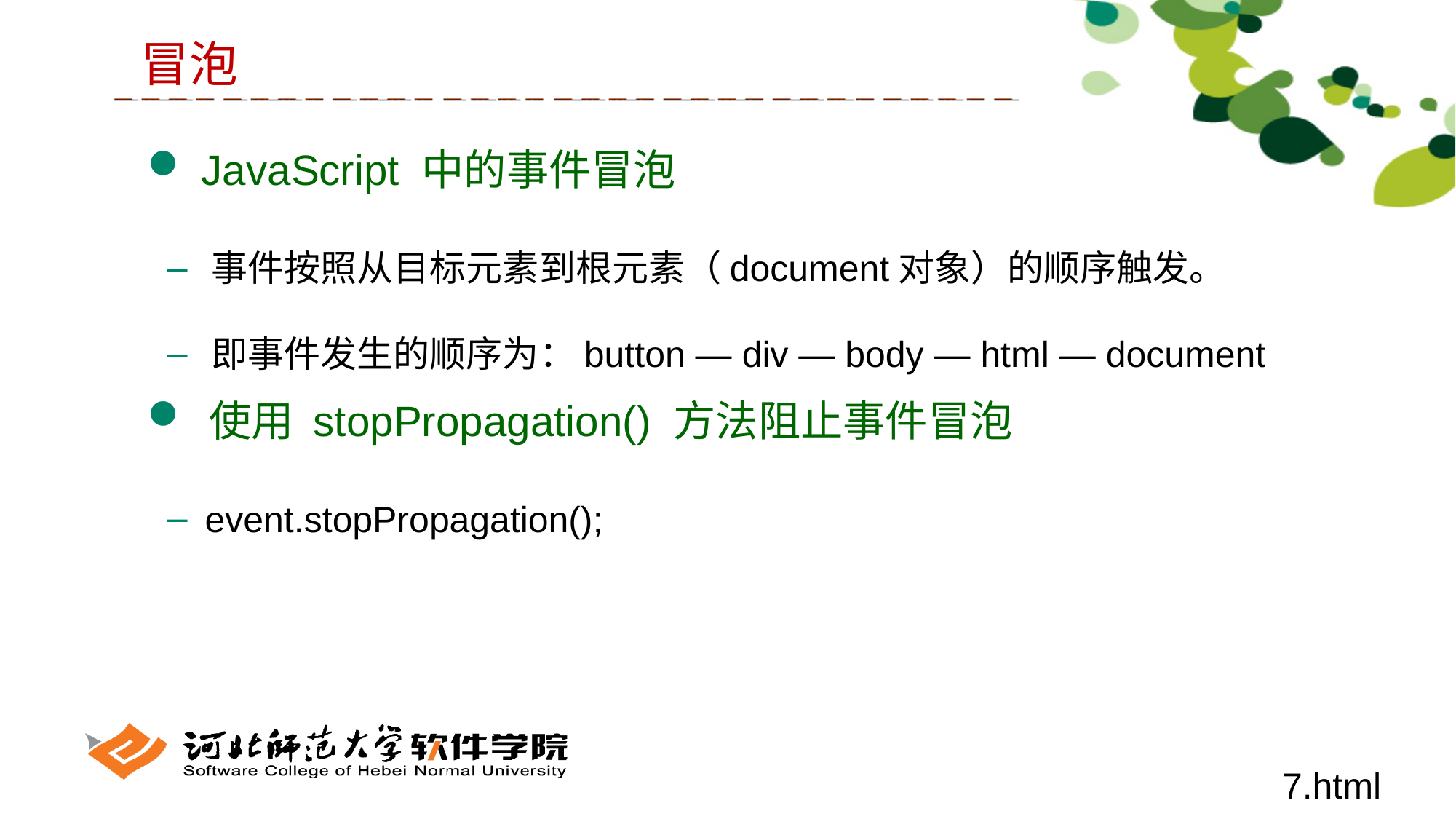

冒泡
 JavaScript 中的事件冒泡
 事件按照从目标元素到根元素（document对象）的顺序触发。
 即事件发生的顺序为：button — div — body — html — document
 使用 stopPropagation() 方法阻止事件冒泡
 event.stopPropagation();

7.html